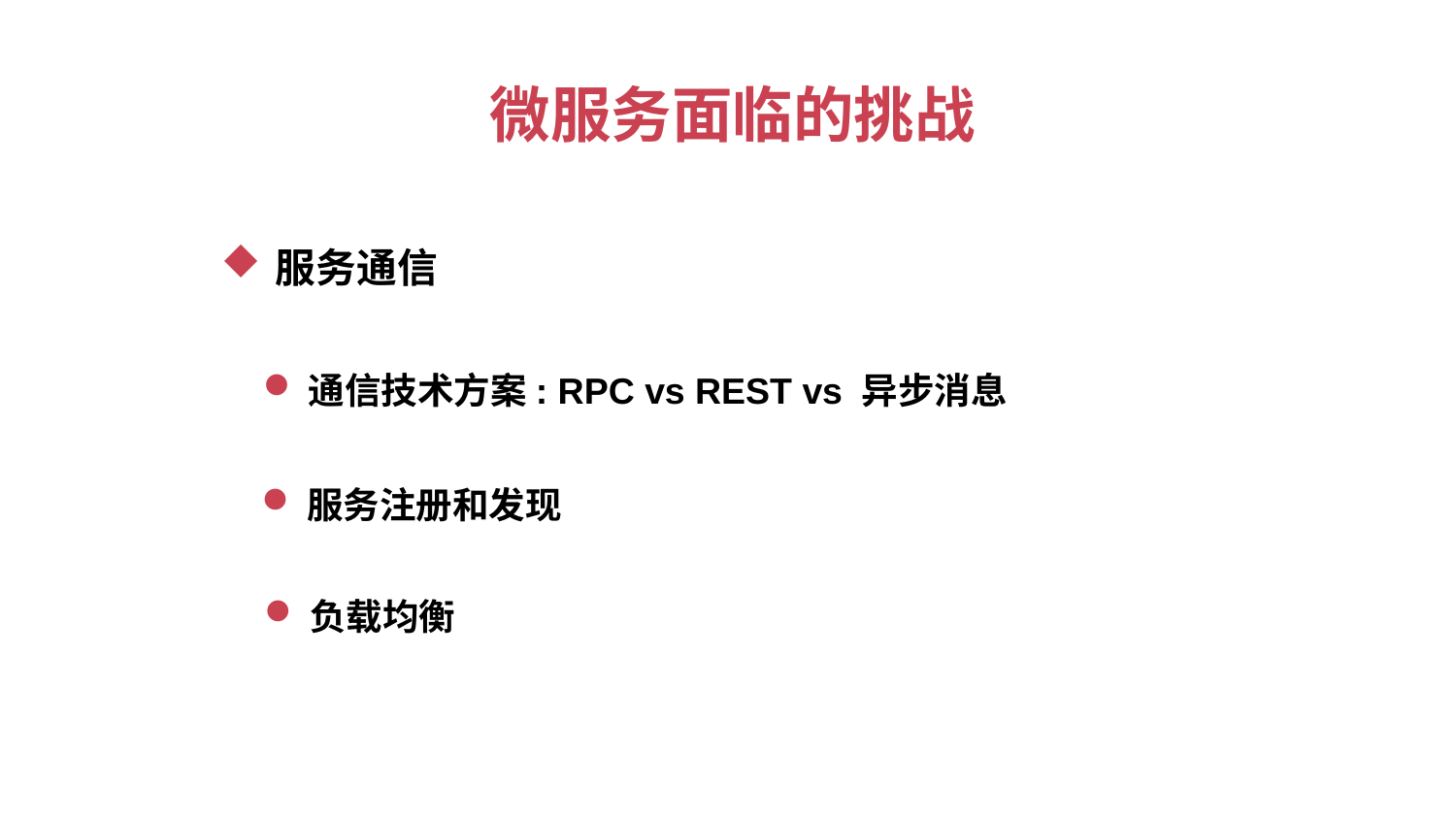

微服务面临的挑战
服务通信
通信技术方案: RPC vs REST vs 异步消息
服务注册和发现
负载均衡